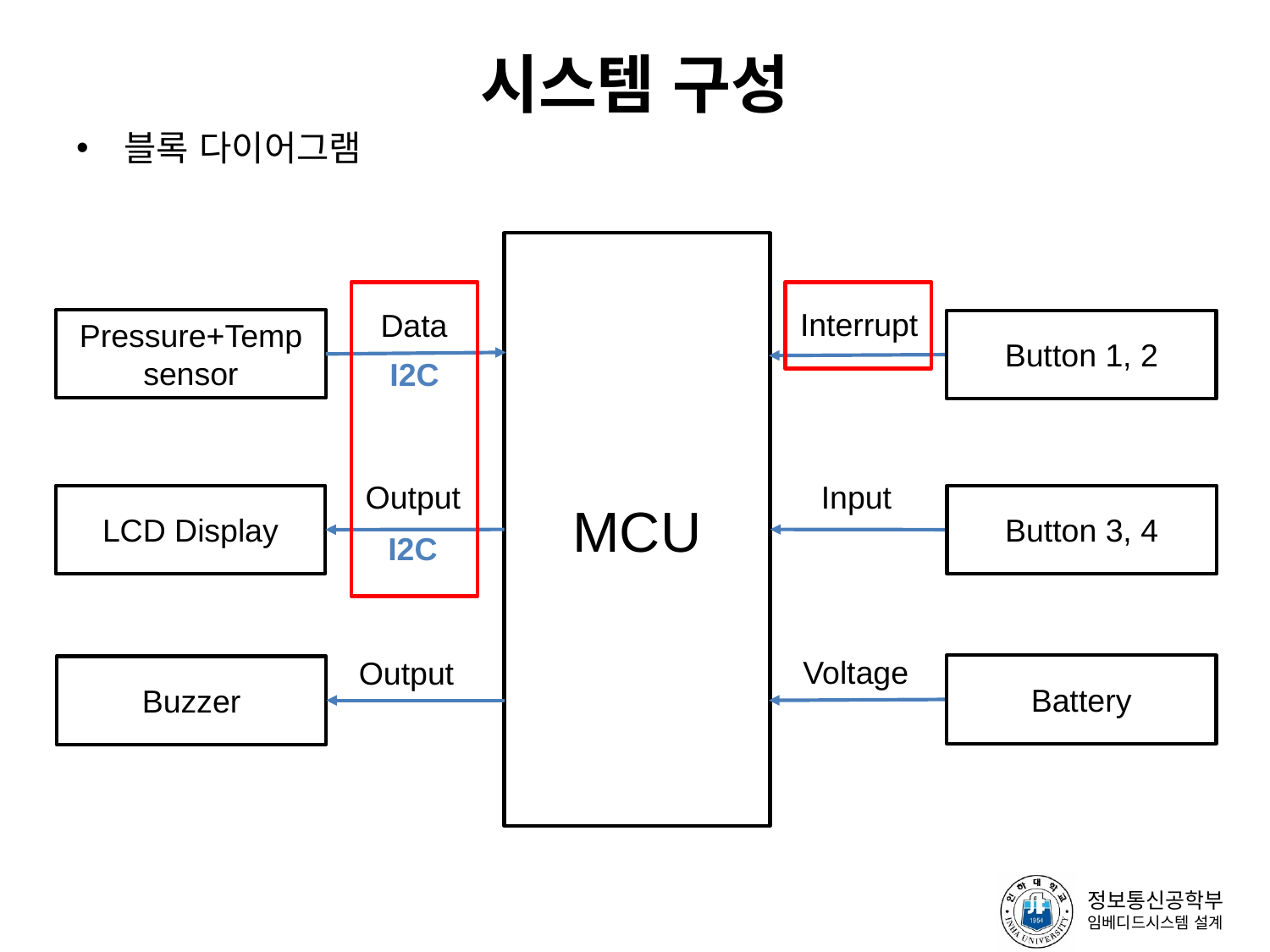

# 시스템 구성
블록 다이어그램
MCU

Interrupt
Data
Pressure+Temp sensor
Button 1, 2
I2C
Input
Output
LCD Display
Button 3, 4
I2C
Voltage
Output
Battery
Buzzer